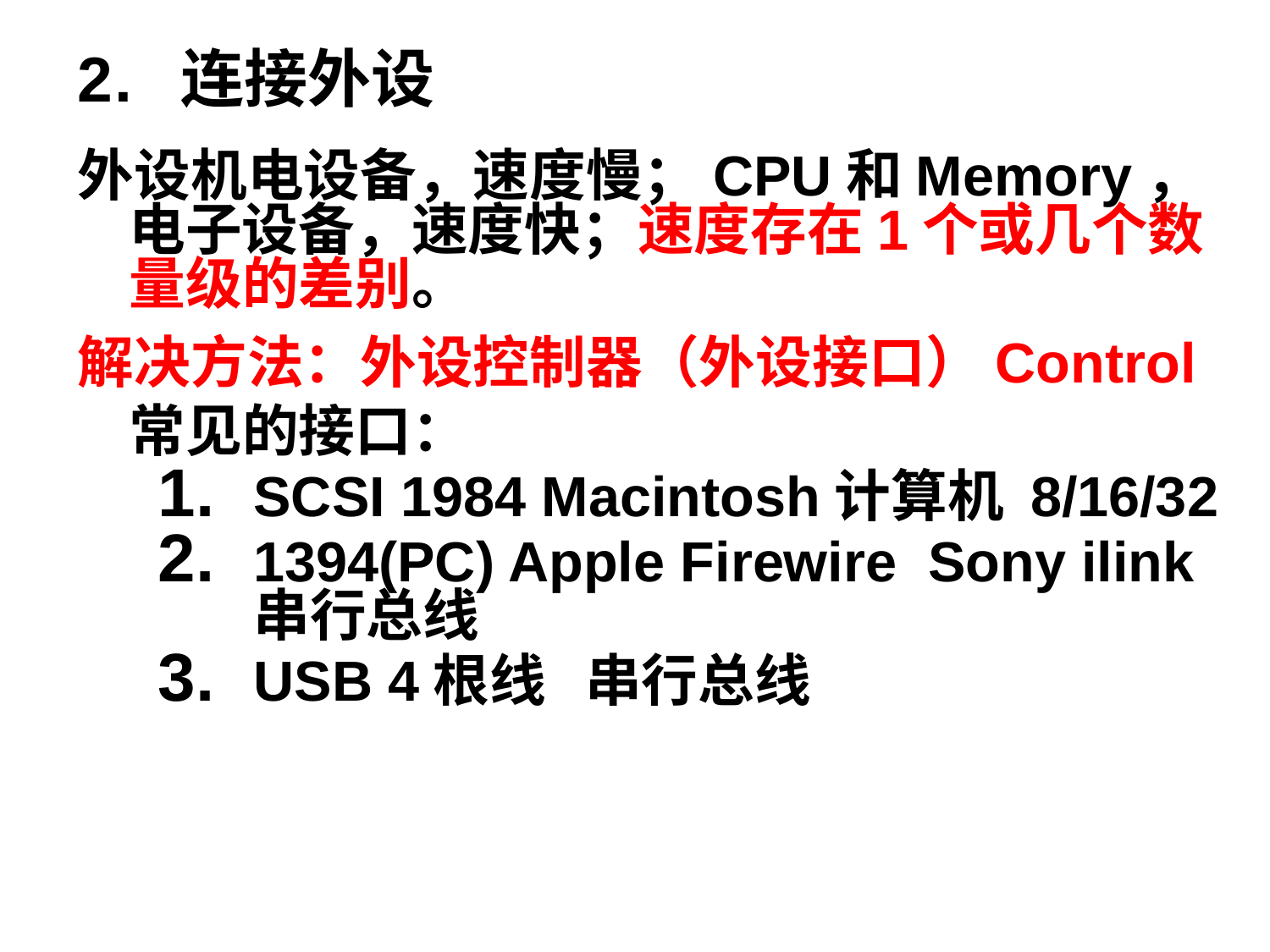

# 连接外设
    外设机电设备，速度慢；CPU和Memory，电子设备，速度快；速度存在1个或几个数量级的差别。
   解决方法：外设控制器（外设接口）Control
	常见的接口：
SCSI 1984 Macintosh计算机 8/16/32
1394(PC) Apple Firewire  Sony ilink 串行总线
USB 4根线   串行总线